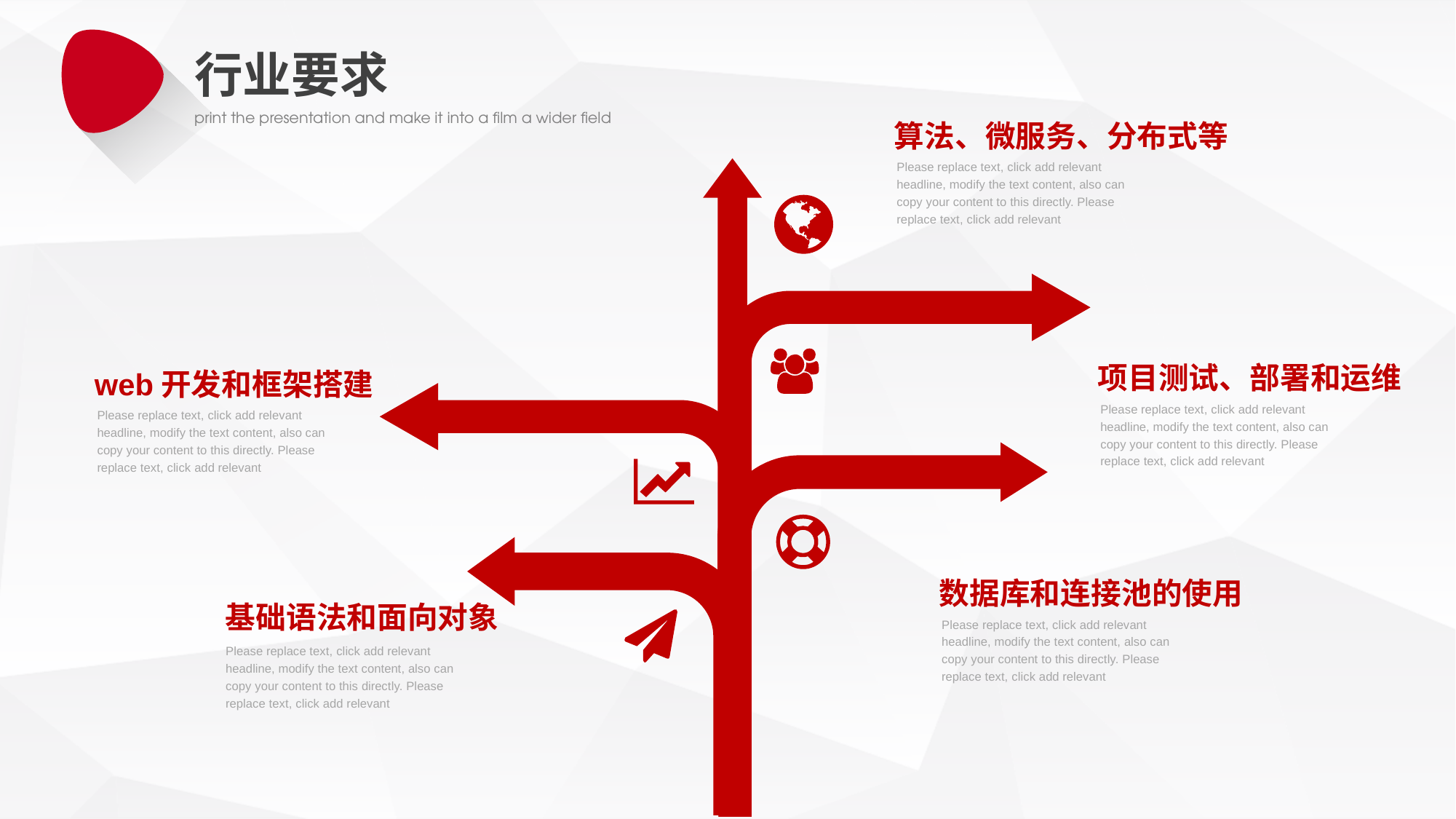

行业要求
print the presentation and make it into a film a wider field

算法、微服务、分布式等
Please replace text, click add relevant headline, modify the text content, also can copy your content to this directly. Please replace text, click add relevant

项目测试、部署和运维
web开发和框架搭建

Please replace text, click add relevant headline, modify the text content, also can copy your content to this directly. Please replace text, click add relevant
Please replace text, click add relevant headline, modify the text content, also can copy your content to this directly. Please replace text, click add relevant

数据库和连接池的使用
基础语法和面向对象

Please replace text, click add relevant headline, modify the text content, also can copy your content to this directly. Please replace text, click add relevant
Please replace text, click add relevant headline, modify the text content, also can copy your content to this directly. Please replace text, click add relevant